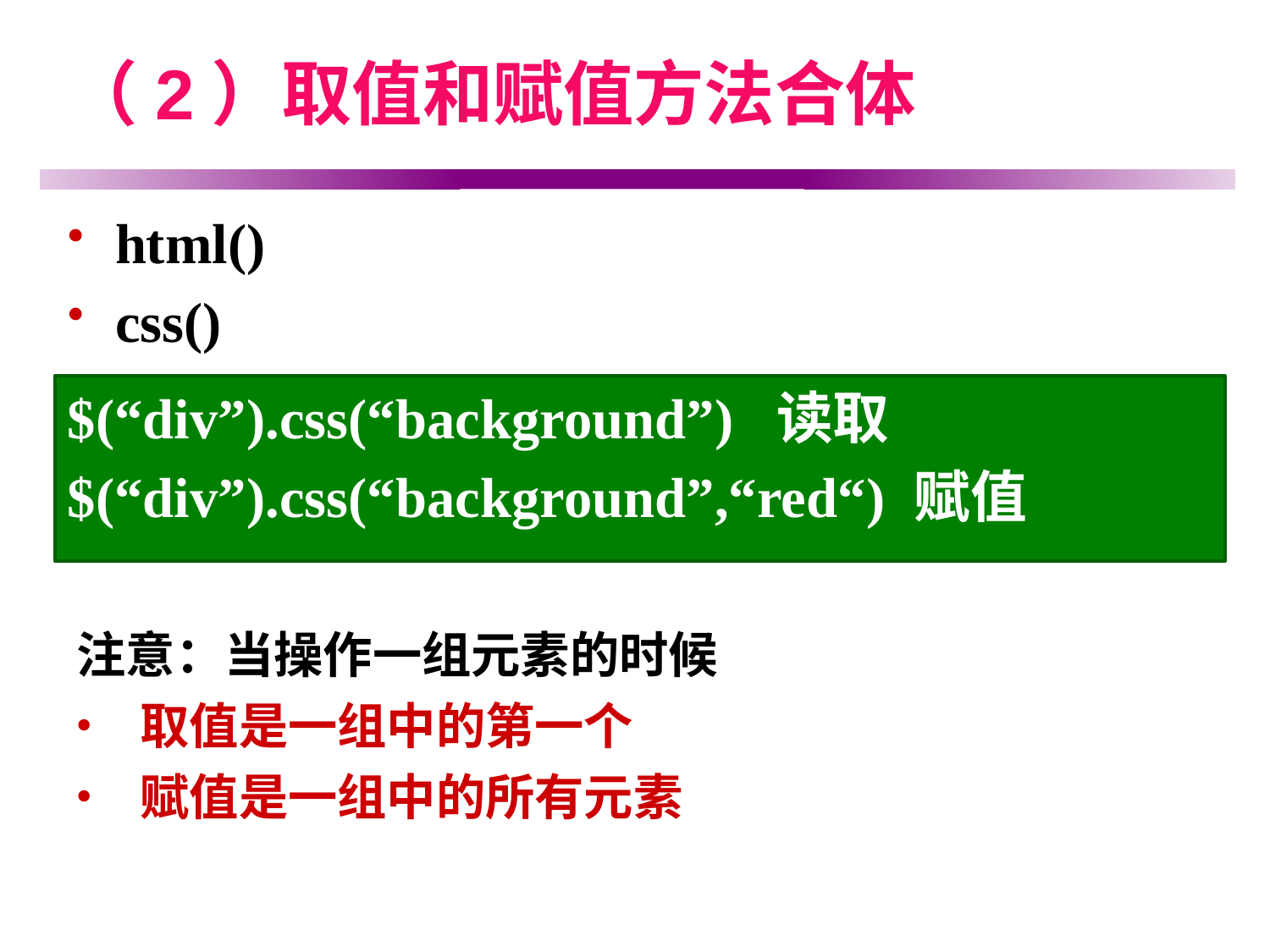

# （2）取值和赋值方法合体
html()
css()
$(“div”).css(“background”)  读取
$(“div”).css(“background”,“red“) 赋值
注意：当操作一组元素的时候
取值是一组中的第一个
赋值是一组中的所有元素